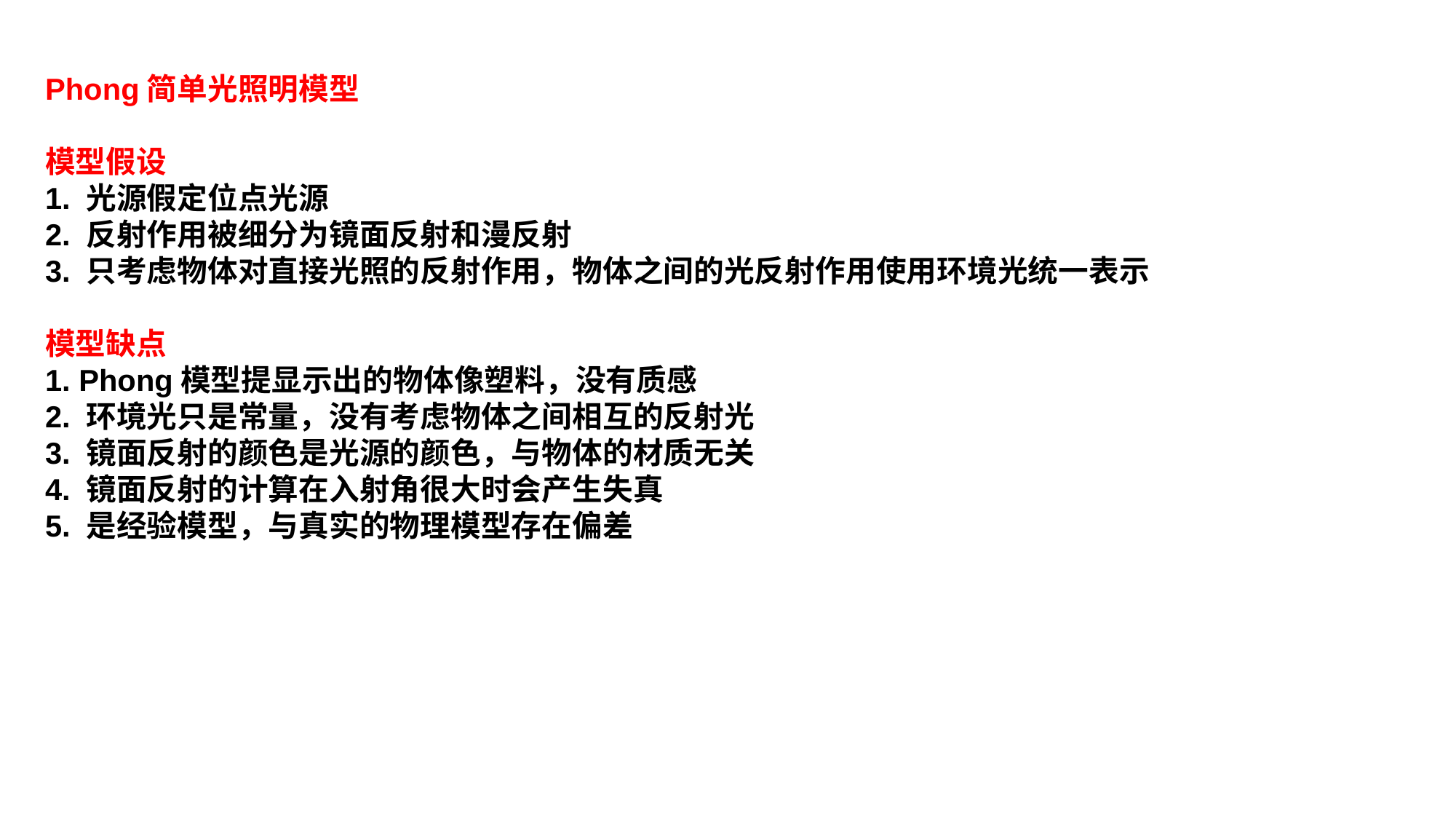

Phong简单光照明模型

模型假设
1. 光源假定位点光源
2. 反射作用被细分为镜面反射和漫反射
3. 只考虑物体对直接光照的反射作用，物体之间的光反射作用使用环境光统一表示

模型缺点
1. Phong模型提显示出的物体像塑料，没有质感
2. 环境光只是常量，没有考虑物体之间相互的反射光
3. 镜面反射的颜色是光源的颜色，与物体的材质无关
4. 镜面反射的计算在入射角很大时会产生失真
5. 是经验模型，与真实的物理模型存在偏差